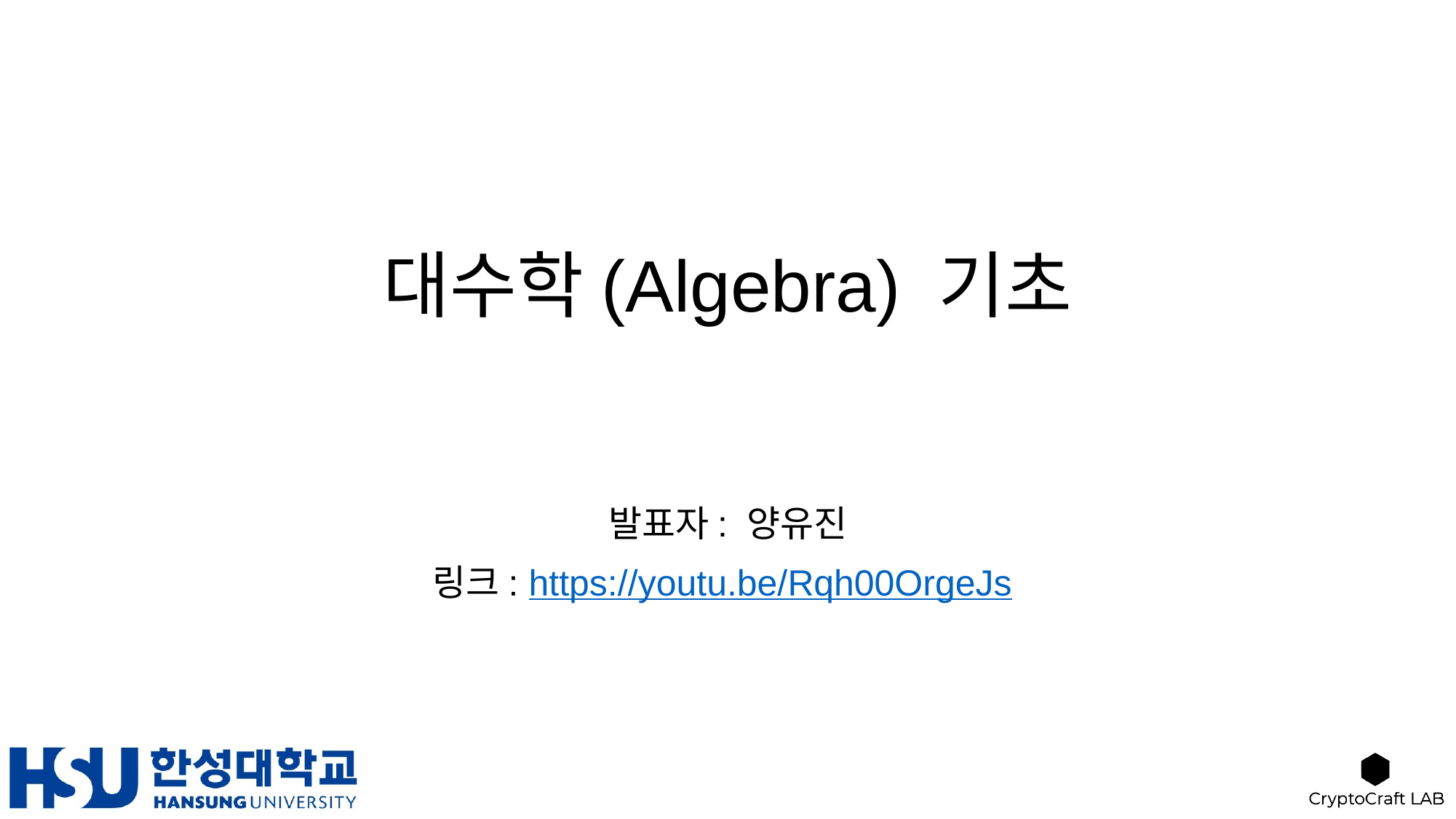

# 대수학(Algebra) 기초
발표자: 양유진
링크: https://youtu.be/Rqh00OrgeJs